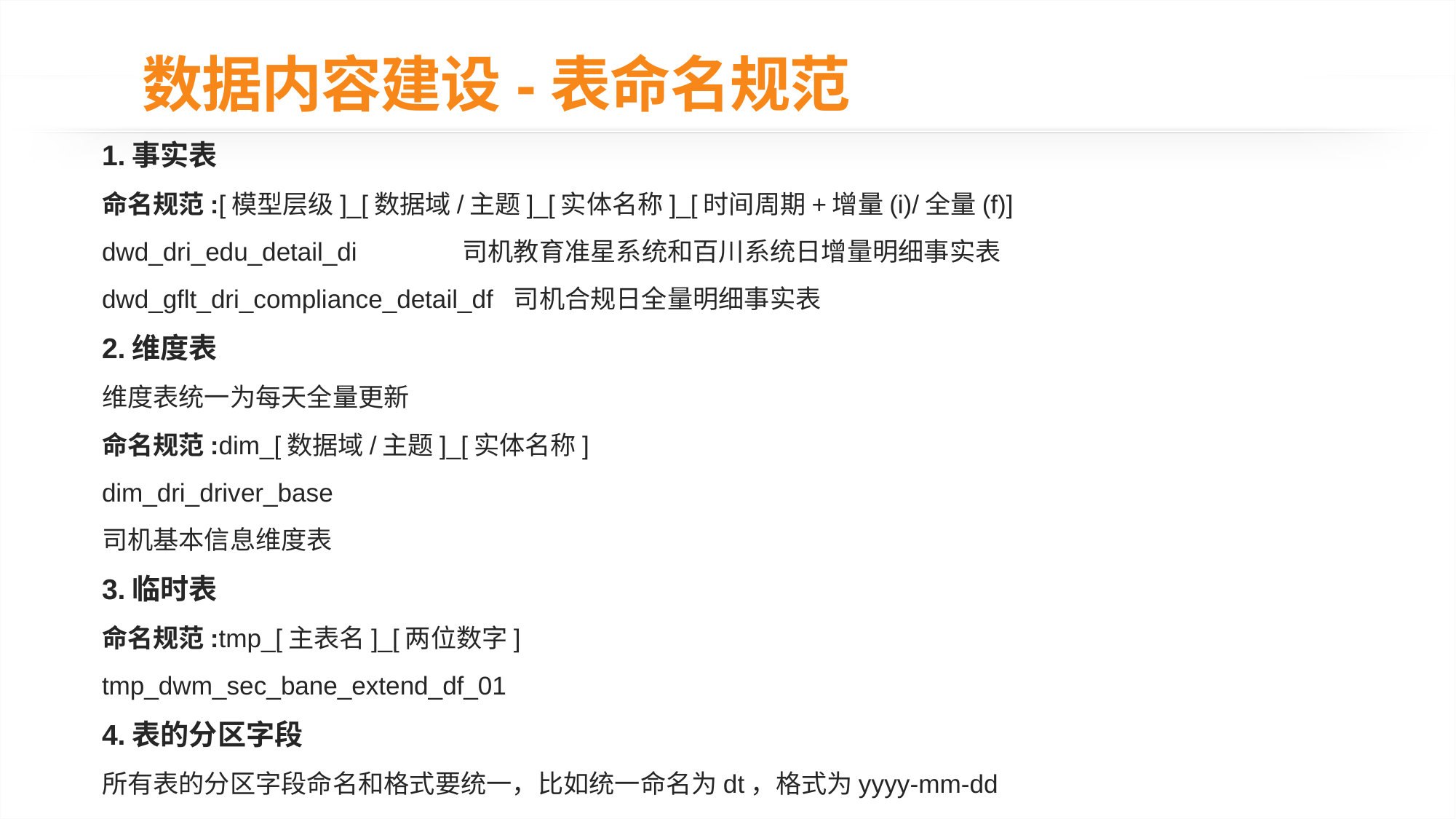

# 数据内容建设-表命名规范
1.事实表
命名规范:[模型层级]_[数据域/主题]_[实体名称]_[时间周期+增量(i)/全量(f)]
dwd_dri_edu_detail_di              司机教育准星系统和百川系统日增量明细事实表
dwd_gflt_dri_compliance_detail_df  司机合规日全量明细事实表
2.维度表
维度表统一为每天全量更新
命名规范:dim_[数据域/主题]_[实体名称]
dim_dri_driver_base
司机基本信息维度表
3.临时表
命名规范:tmp_[主表名]_[两位数字]
tmp_dwm_sec_bane_extend_df_01
4.表的分区字段
所有表的分区字段命名和格式要统一，比如统一命名为dt，格式为yyyy-mm-dd